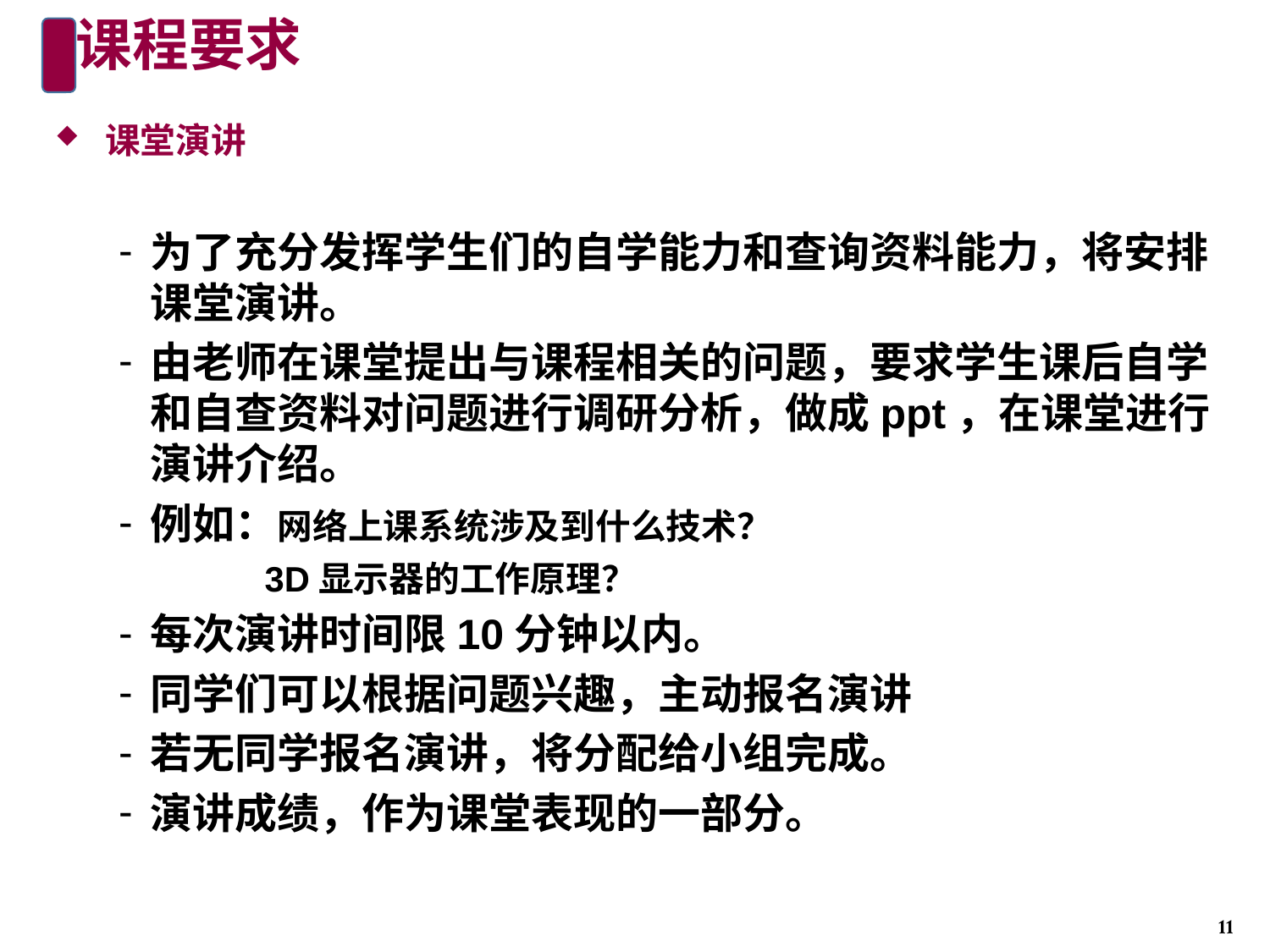

# 课程要求
课堂演讲

为了充分发挥学生们的自学能力和查询资料能力，将安排课堂演讲。
由老师在课堂提出与课程相关的问题，要求学生课后自学和自查资料对问题进行调研分析，做成ppt，在课堂进行演讲介绍。
例如：网络上课系统涉及到什么技术？
               3D显示器的工作原理？
每次演讲时间限10分钟以内。
同学们可以根据问题兴趣，主动报名演讲
若无同学报名演讲，将分配给小组完成。
演讲成绩，作为课堂表现的一部分。

11